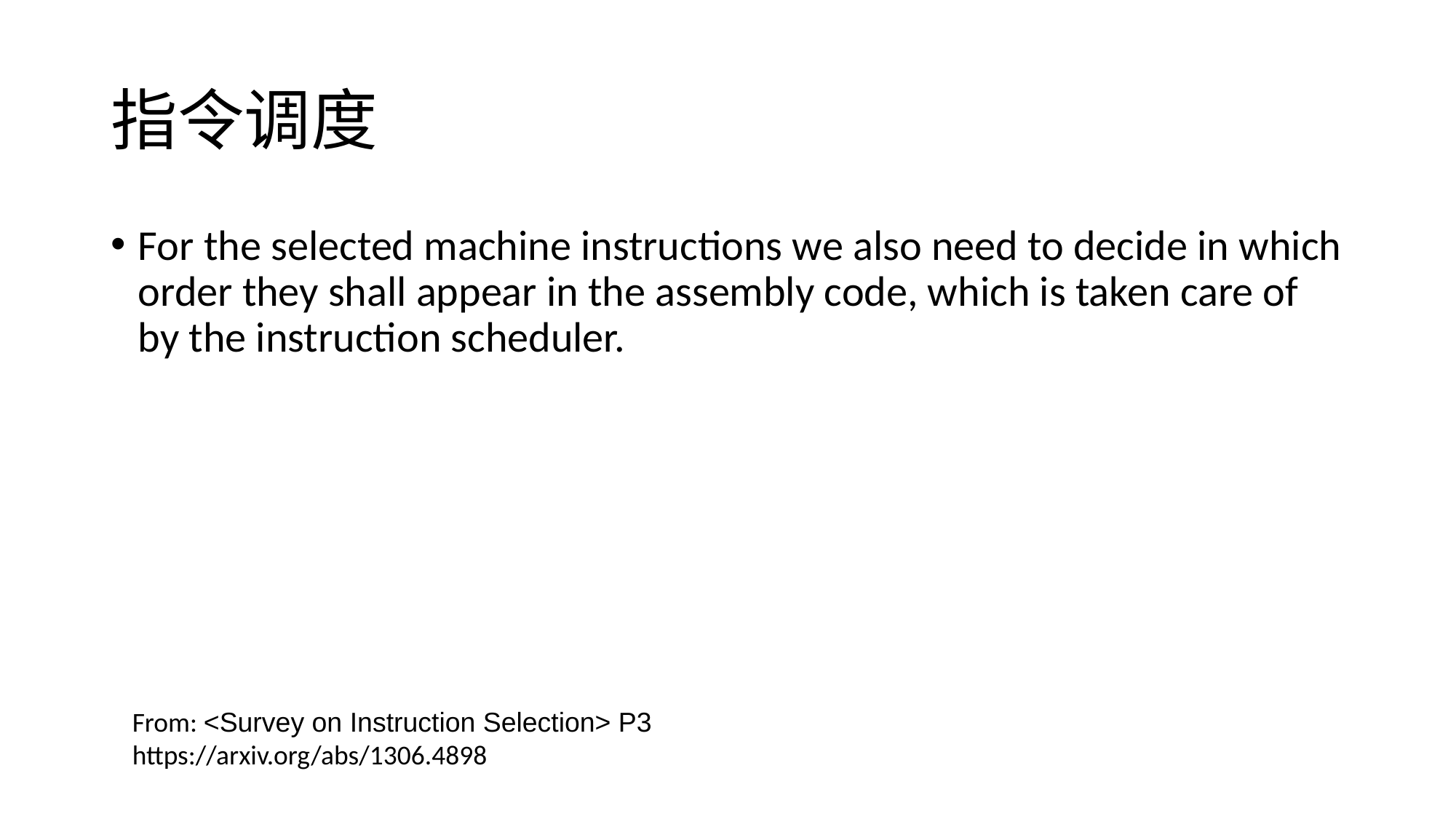

# 指令调度
For the selected machine instructions we also need to decide in which order they shall appear in the assembly code, which is taken care of by the instruction scheduler.
From: <Survey on Instruction Selection> P3
https://arxiv.org/abs/1306.4898